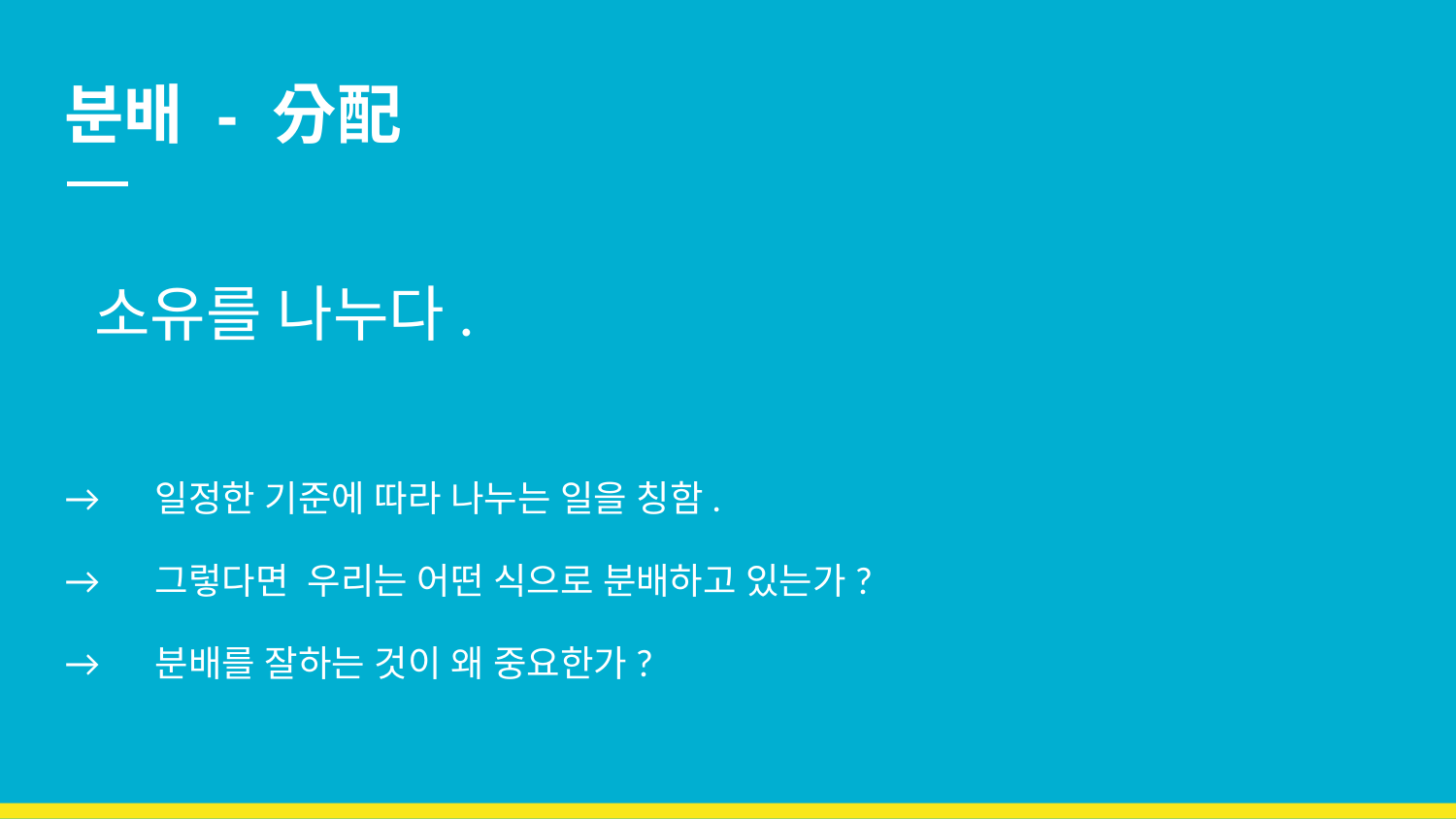

# 분배 - 分配
 소유를 나누다.

→     일정한 기준에 따라 나누는 일을 칭함.
→     그렇다면  우리는 어떤 식으로 분배하고 있는가?
→     분배를 잘하는 것이 왜 중요한가?